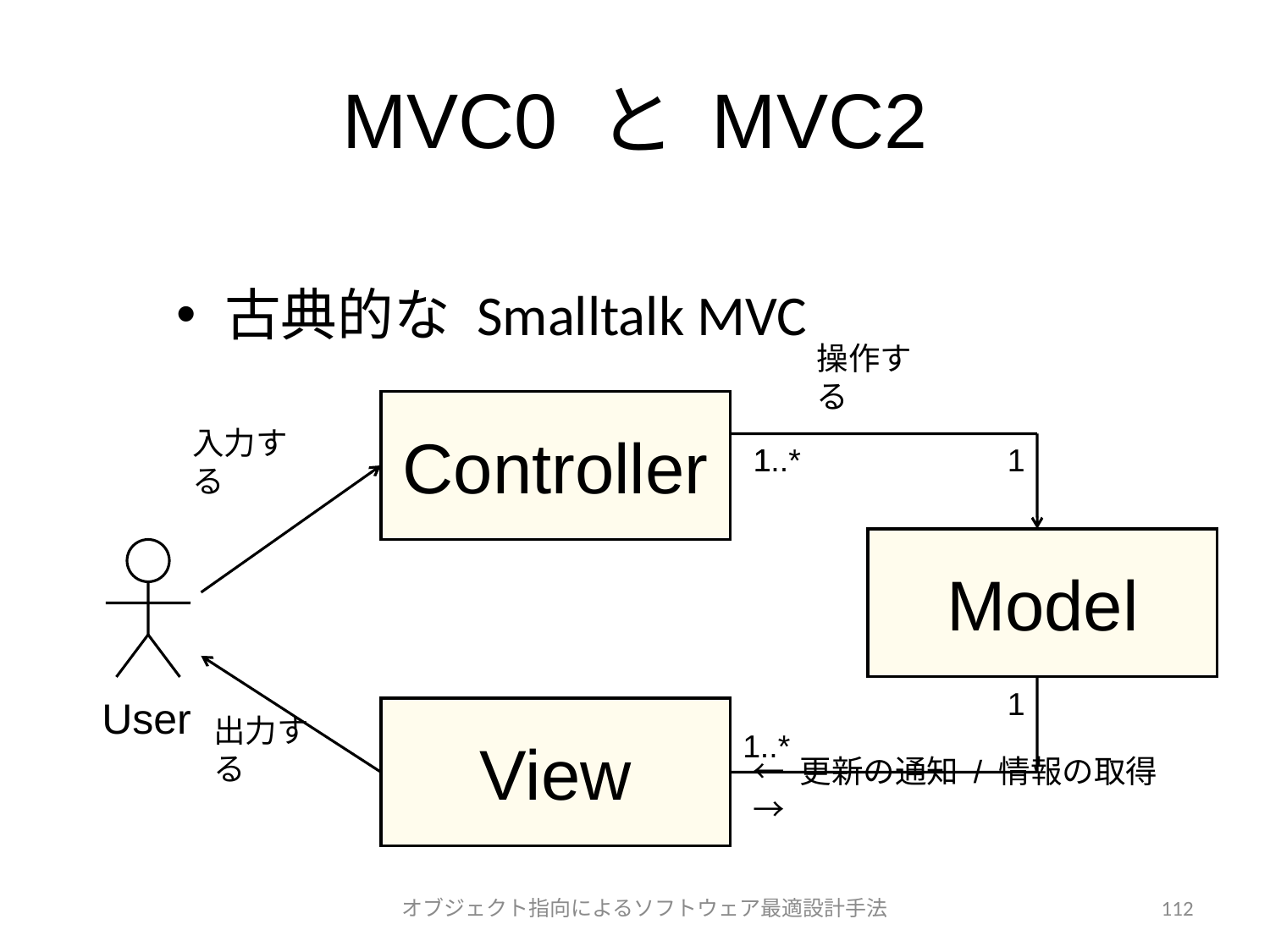

# MVC0 と MVC2
古典的な Smalltalk MVC
操作する
Controller

1
1..*
1

入力する

Model

1

User
View
1..*
出力する

← 更新の通知 / 情報の取得 →
オブジェクト指向によるソフトウェア最適設計手法
112